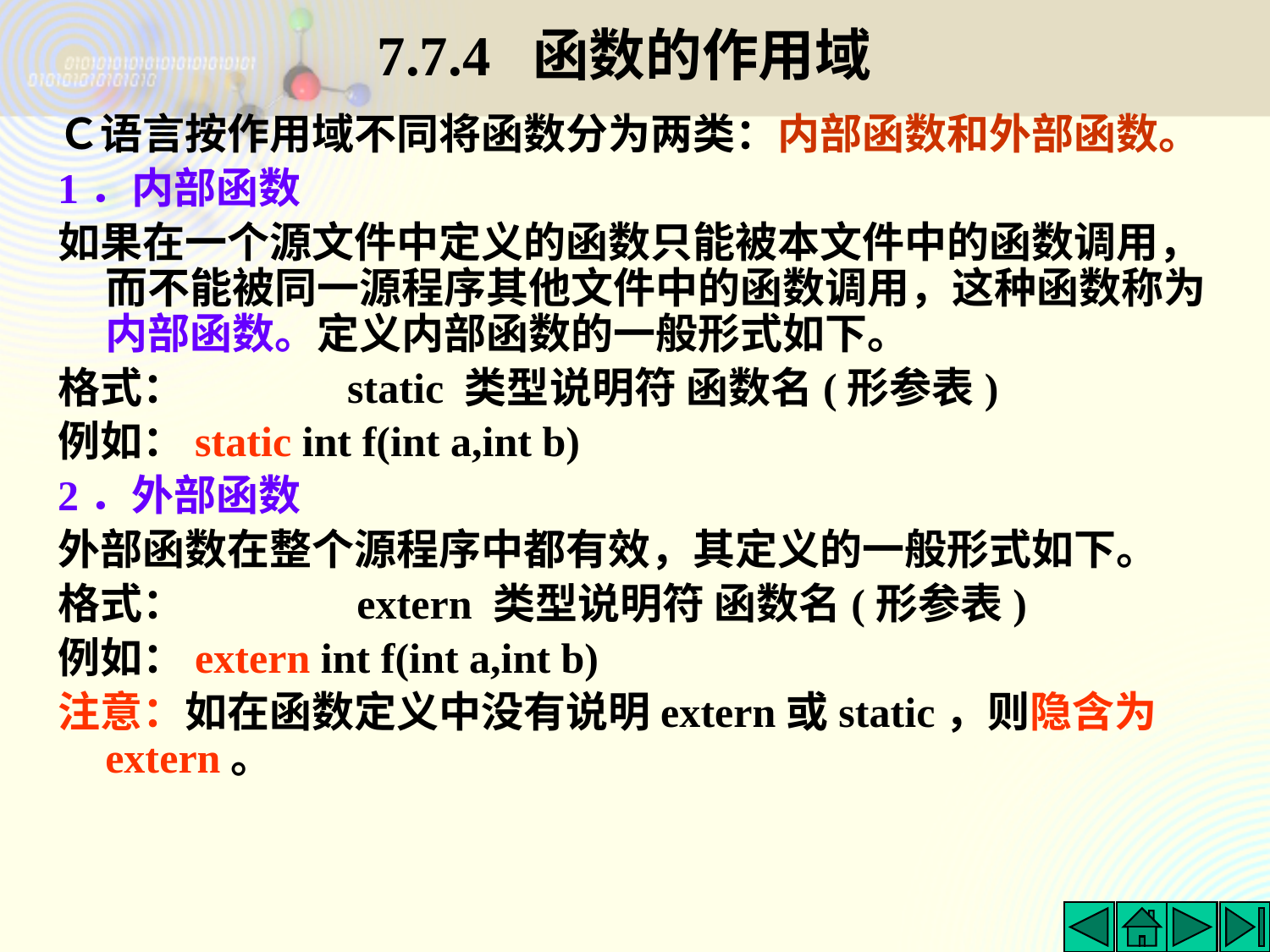

# 7.7.4  函数的作用域
Ｃ语言按作用域不同将函数分为两类：内部函数和外部函数。
1．内部函数
如果在一个源文件中定义的函数只能被本文件中的函数调用，而不能被同一源程序其他文件中的函数调用，这种函数称为内部函数。定义内部函数的一般形式如下。
格式：                static 类型说明符 函数名(形参表)
例如：static int f(int a,int b)
2．外部函数
外部函数在整个源程序中都有效，其定义的一般形式如下。
格式：                 extern 类型说明符 函数名(形参表)
例如：extern int f(int a,int b)
注意：如在函数定义中没有说明extern或static，则隐含为extern。